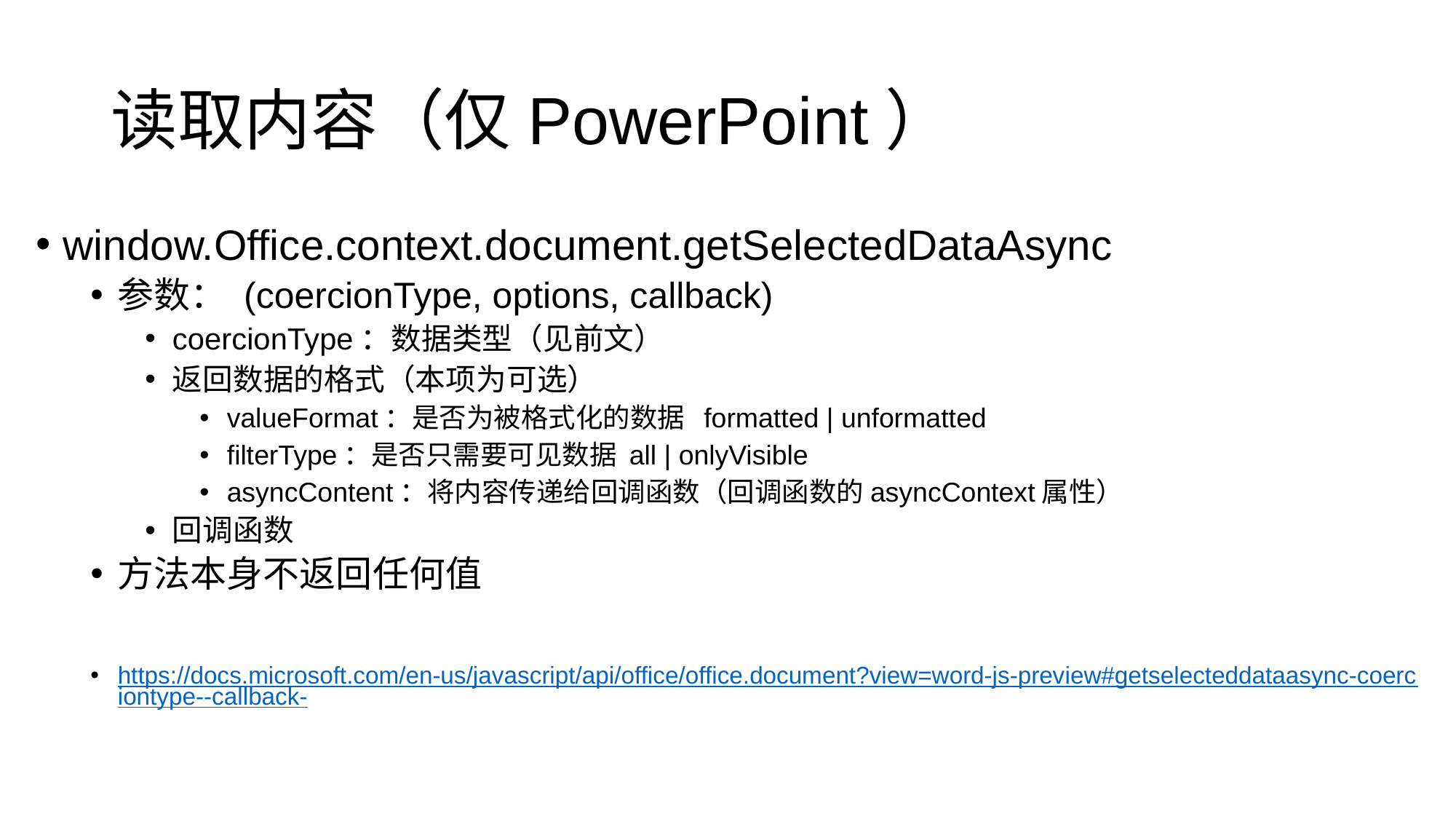

# 读取内容（仅PowerPoint）
window.Office.context.document.getSelectedDataAsync
参数： (coercionType, options, callback)
coercionType：数据类型（见前文）
返回数据的格式（本项为可选）
valueFormat：是否为被格式化的数据  formatted | unformatted
filterType：是否只需要可见数据 all | onlyVisible
asyncContent：将内容传递给回调函数（回调函数的asyncContext属性）
回调函数
方法本身不返回任何值

https://docs.microsoft.com/en-us/javascript/api/office/office.document?view=word-js-preview#getselecteddataasync-coerciontype--callback-